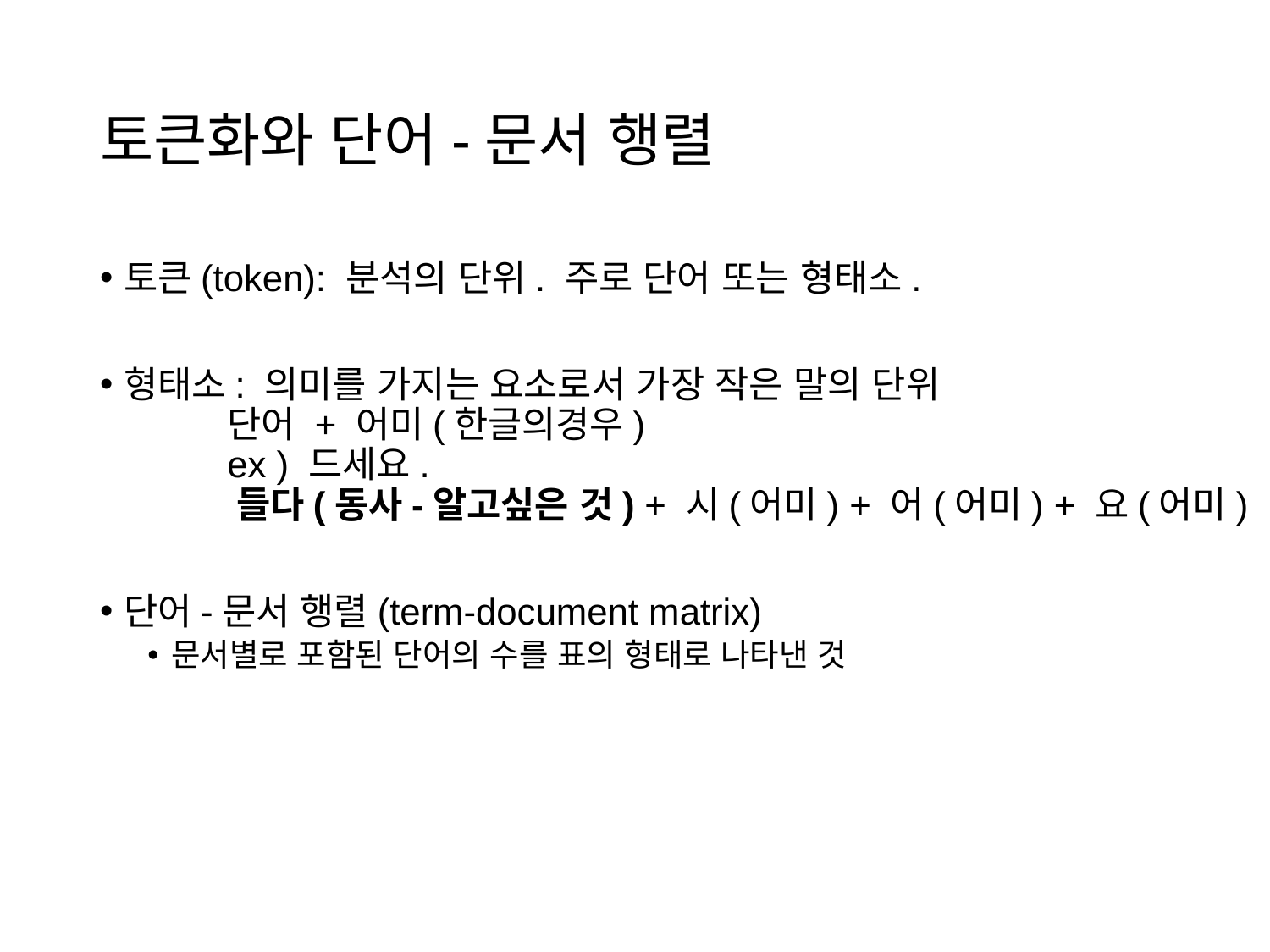

# 토큰화와 단어-문서 행렬
토큰(token): 분석의 단위. 주로 단어 또는 형태소.

형태소: 의미를 가지는 요소로서 가장 작은 말의 단위
          단어 + 어미(한글의경우)
          ex ) 드세요.
          들다(동사-알고싶은 것) + 시(어미) + 어(어미) + 요(어미)

단어-문서 행렬(term-document matrix)
문서별로 포함된 단어의 수를 표의 형태로 나타낸 것